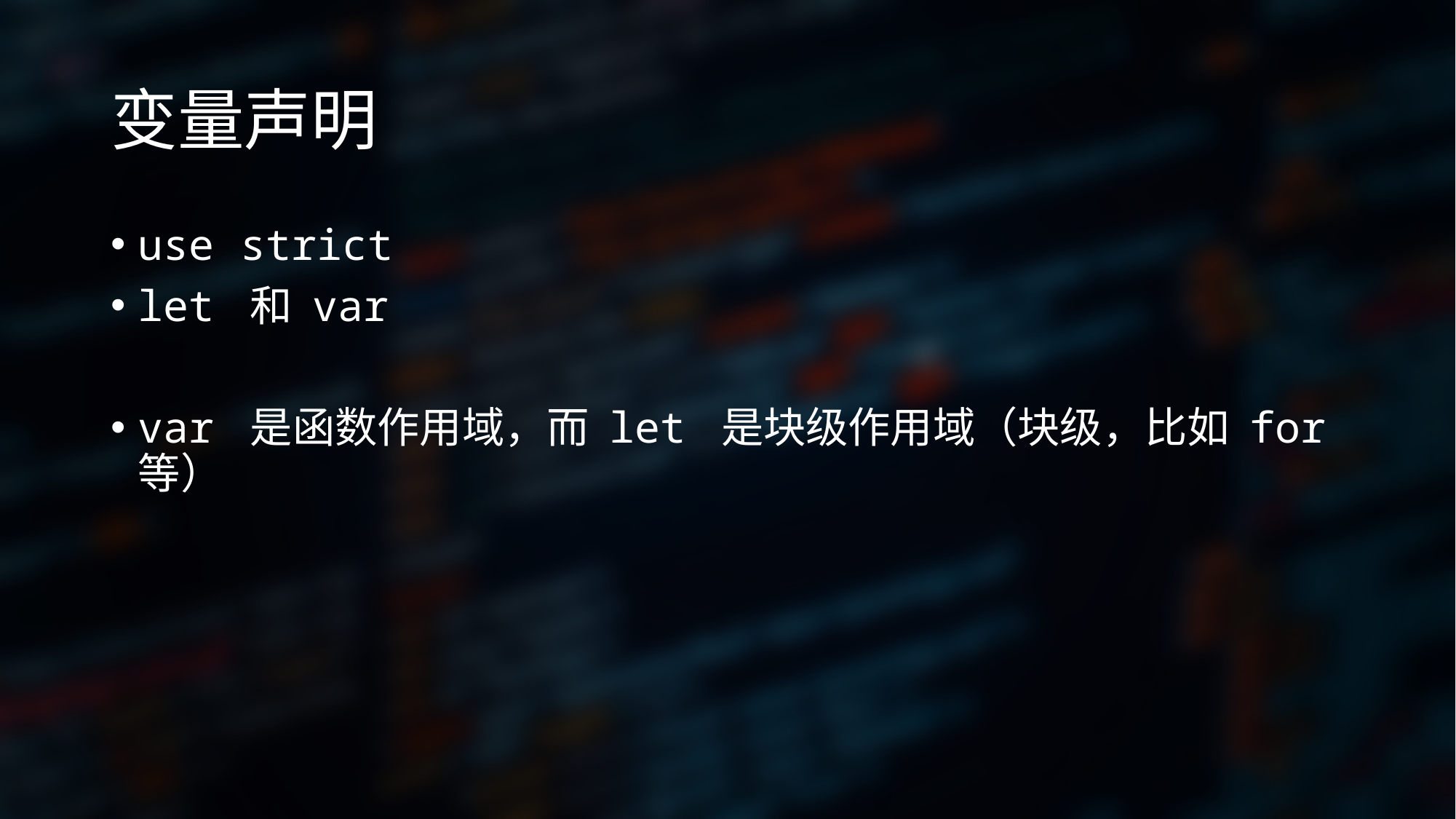

# 变量声明
use strict
let 和 var

var 是函数作用域，而 let 是块级作用域（块级，比如 for 等）